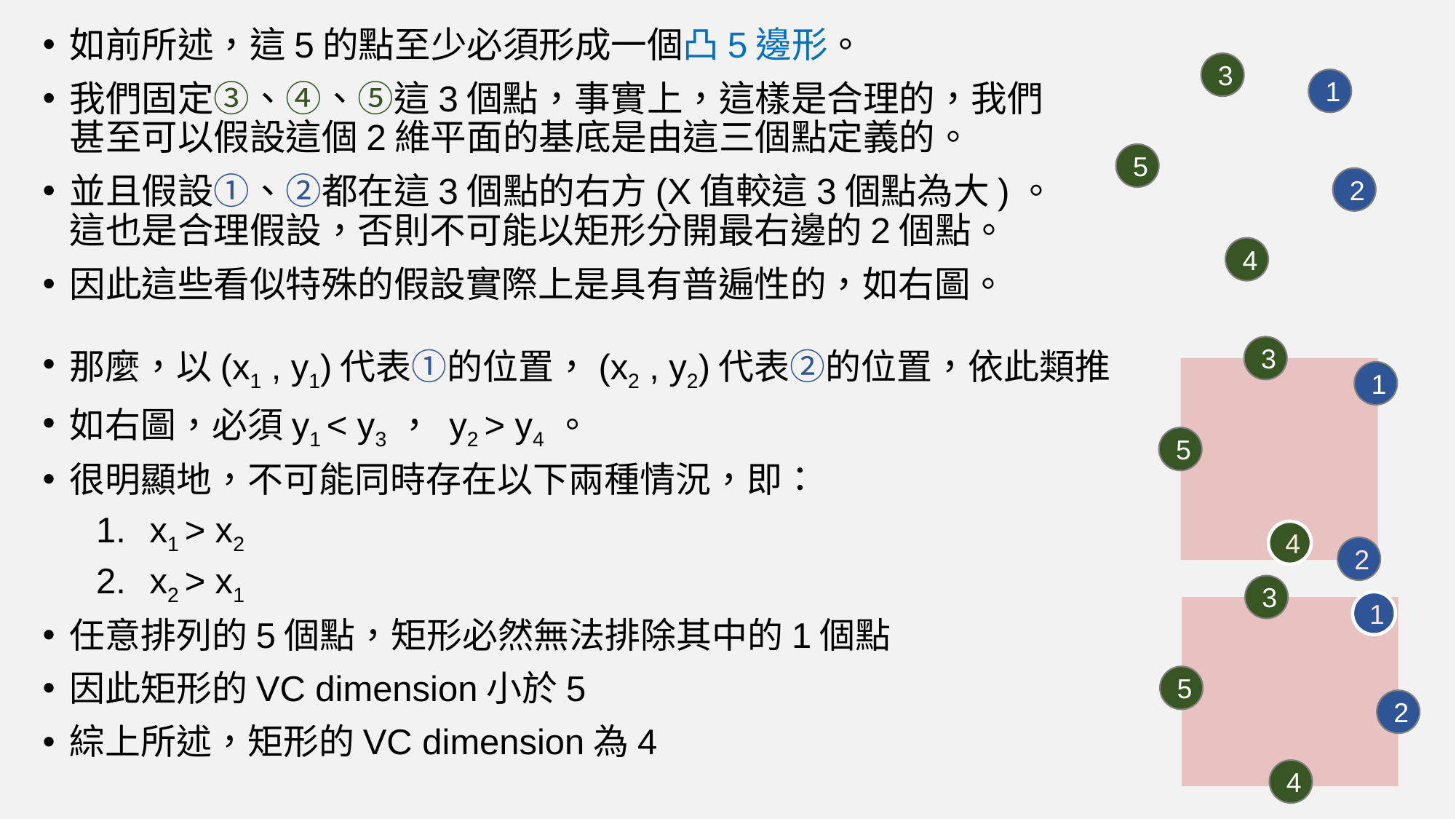

如前所述，這5的點至少必須形成一個凸5邊形。
我們固定③、④、⑤這3個點，事實上，這樣是合理的，我們甚至可以假設這個2維平面的基底是由這三個點定義的。
並且假設①、②都在這3個點的右方(X值較這3個點為大)。這也是合理假設，否則不可能以矩形分開最右邊的2個點。
因此這些看似特殊的假設實際上是具有普遍性的，如右圖。
3
1
5
2
4
3

1
5
4
2
那麼，以(x1 , y1)代表①的位置，(x2 , y2)代表②的位置，依此類推
如右圖，必須y1 < y3 ， y2 > y4 。
很明顯地，不可能同時存在以下兩種情況，即：
x1 > x2
x2 > x1
任意排列的5個點，矩形必然無法排除其中的1個點
因此矩形的VC dimension小於5
綜上所述，矩形的VC dimension為4
3
1

5
2
4